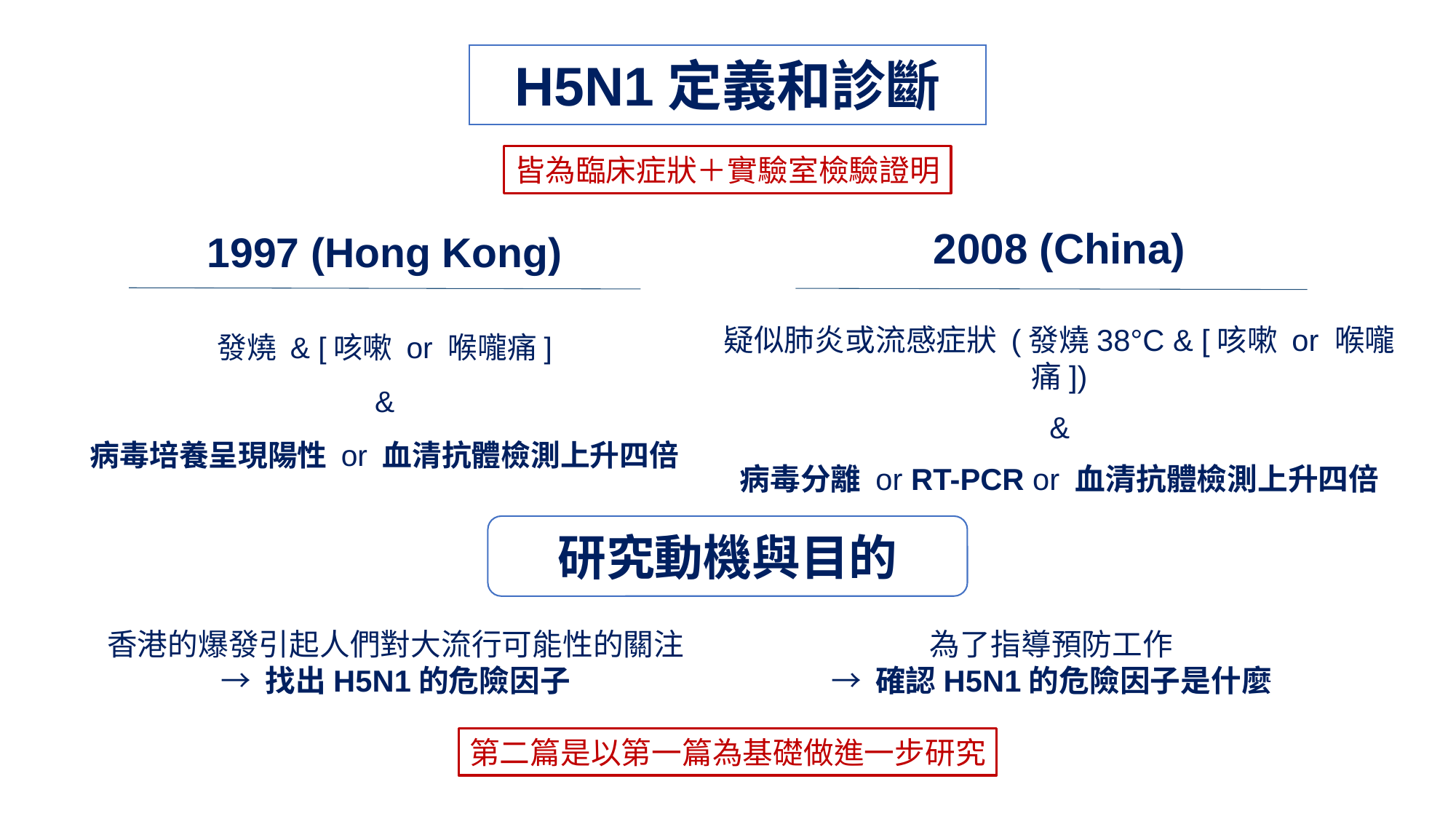

# H5N1定義和診斷
皆為臨床症狀＋實驗室檢驗證明
2008 (China)

疑似肺炎或流感症狀 (發燒38°C & [咳嗽 or 喉嚨痛])
&
病毒分離 or RT-PCR or 血清抗體檢測上升四倍
1997 (Hong Kong)

發燒 & [咳嗽 or 喉嚨痛]
&
病毒培養呈現陽性 or 血清抗體檢測上升四倍

研究動機與目的
香港的爆發引起人們對大流行可能性的關注
→ 找出H5N1的危險因子
為了指導預防工作
→ 確認H5N1的危險因子是什麼
第二篇是以第一篇為基礎做進一步研究